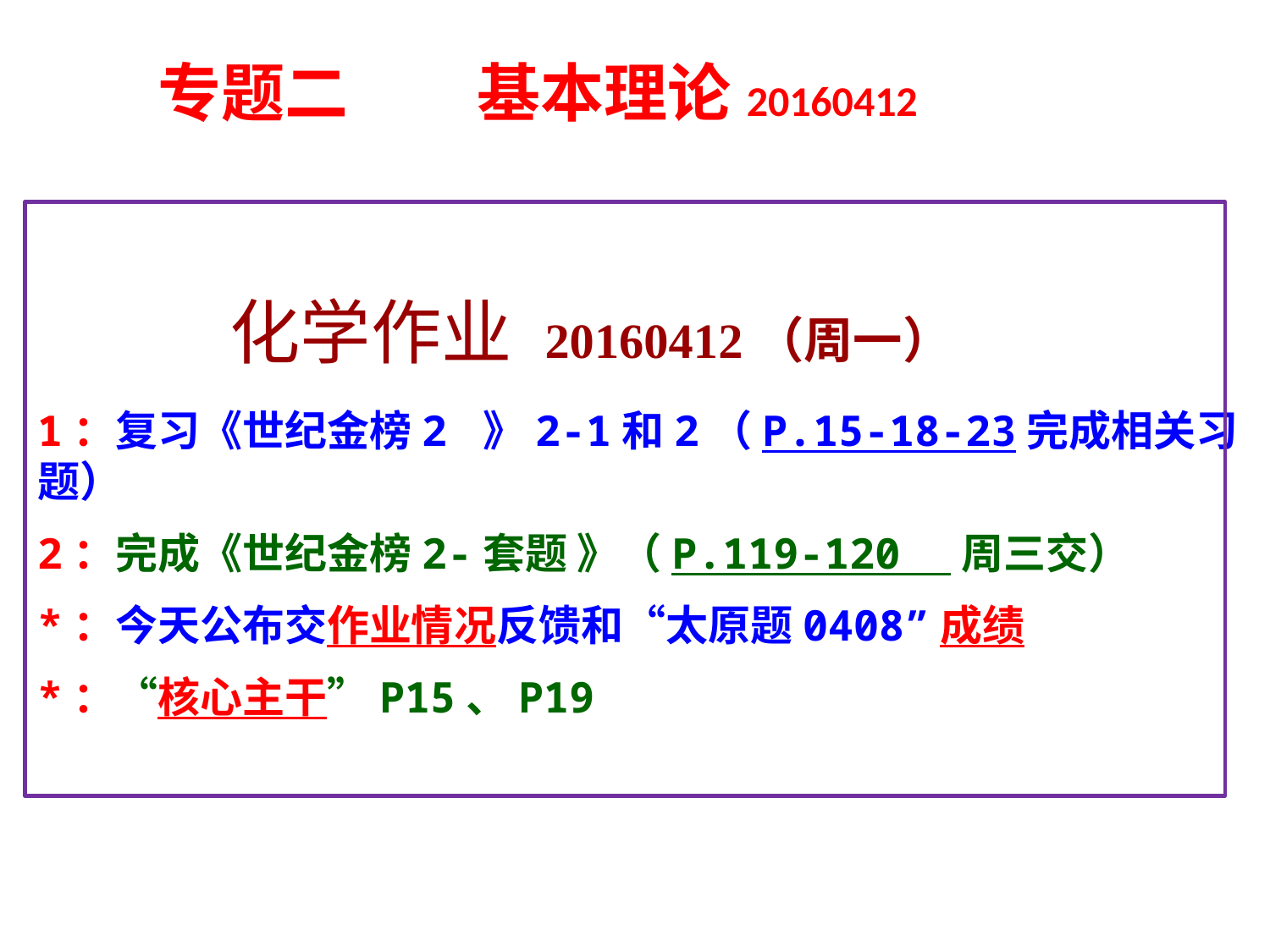

专题二         基本理论20160412

        化学作业 20160412（周一）
1：复习《世纪金榜2 》2-1和2（P.15-18-23完成相关习题）
2：完成《世纪金榜2-套题 》（P.119-120  周三交）
*：今天公布交作业情况反馈和“太原题0408”成绩
*：“核心主干”P15、P19